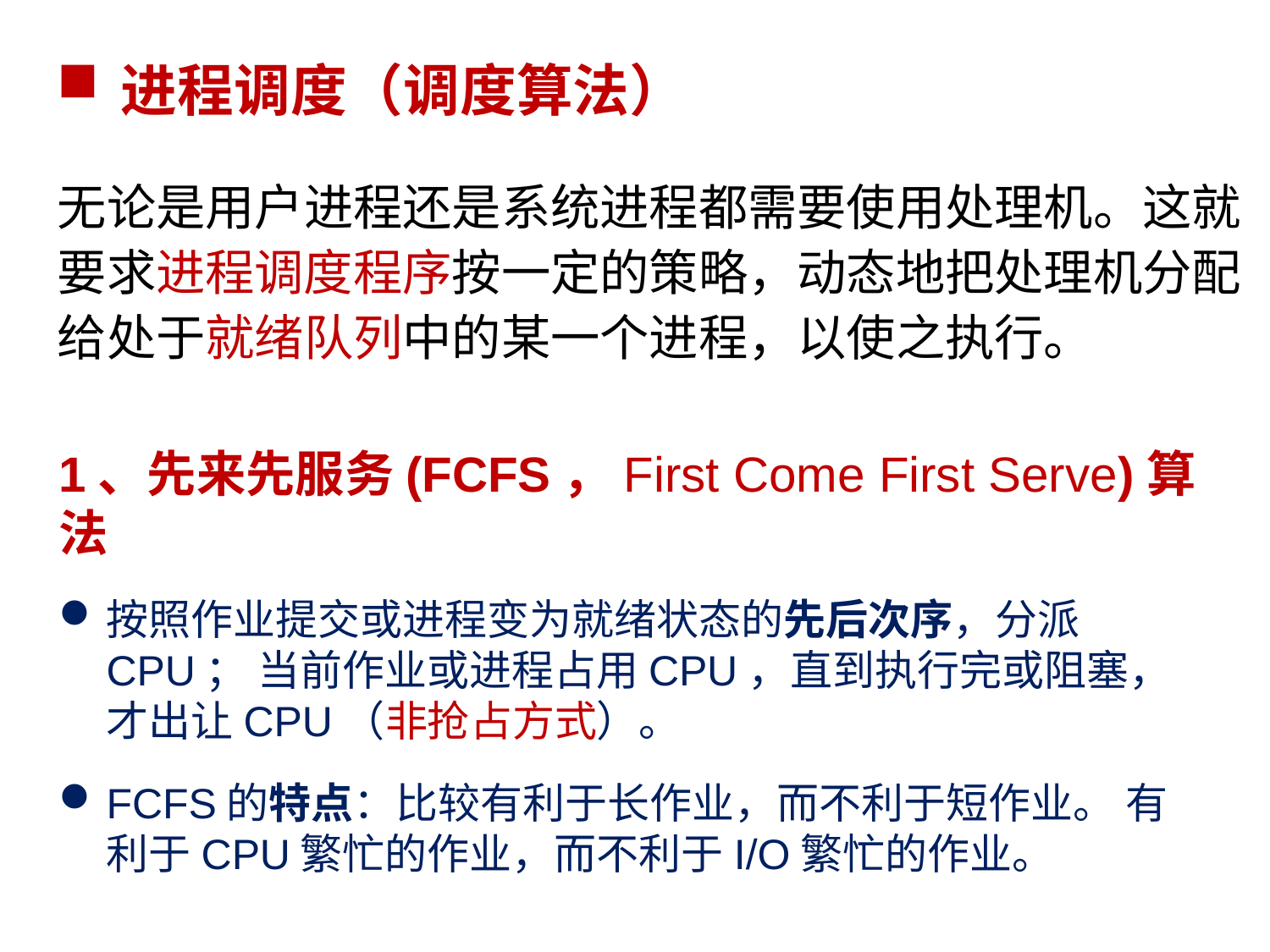

进程调度（调度算法）
无论是用户进程还是系统进程都需要使用处理机。这就要求进程调度程序按一定的策略，动态地把处理机分配给处于就绪队列中的某一个进程，以使之执行。
1、先来先服务(FCFS，First Come First Serve)算法
按照作业提交或进程变为就绪状态的先后次序，分派CPU； 当前作业或进程占用CPU，直到执行完或阻塞，才出让CPU（非抢占方式）。
FCFS的特点：比较有利于长作业，而不利于短作业。 有利于CPU繁忙的作业，而不利于I/O繁忙的作业。